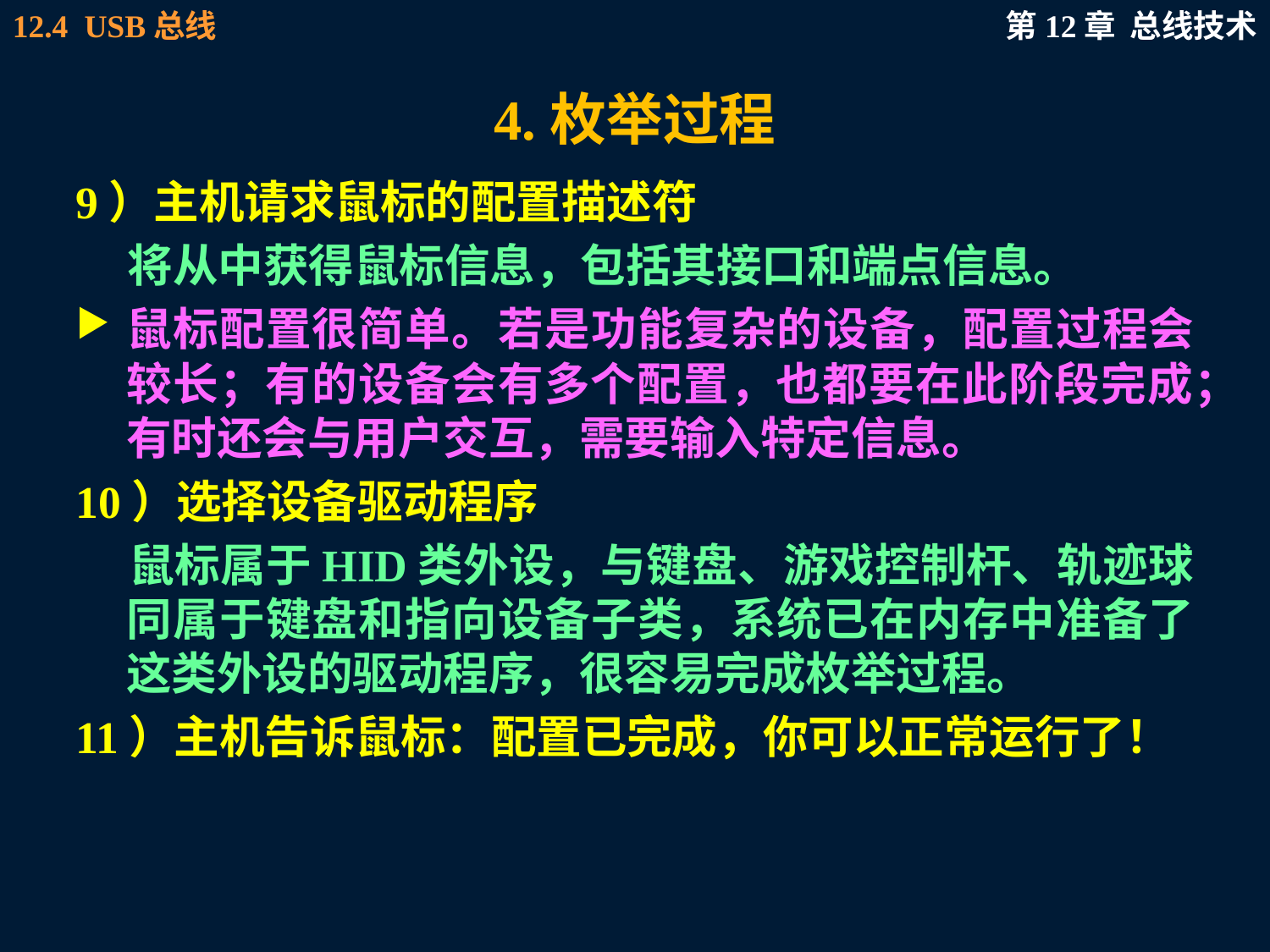

# 4.枚举过程
9）主机请求鼠标的配置描述符
    将从中获得鼠标信息，包括其接口和端点信息。
鼠标配置很简单。若是功能复杂的设备，配置过程会较长；有的设备会有多个配置，也都要在此阶段完成；有时还会与用户交互，需要输入特定信息。
10）选择设备驱动程序
    鼠标属于HID类外设，与键盘、游戏控制杆、轨迹球同属于键盘和指向设备子类，系统已在内存中准备了这类外设的驱动程序，很容易完成枚举过程。
11）主机告诉鼠标：配置已完成，你可以正常运行了！